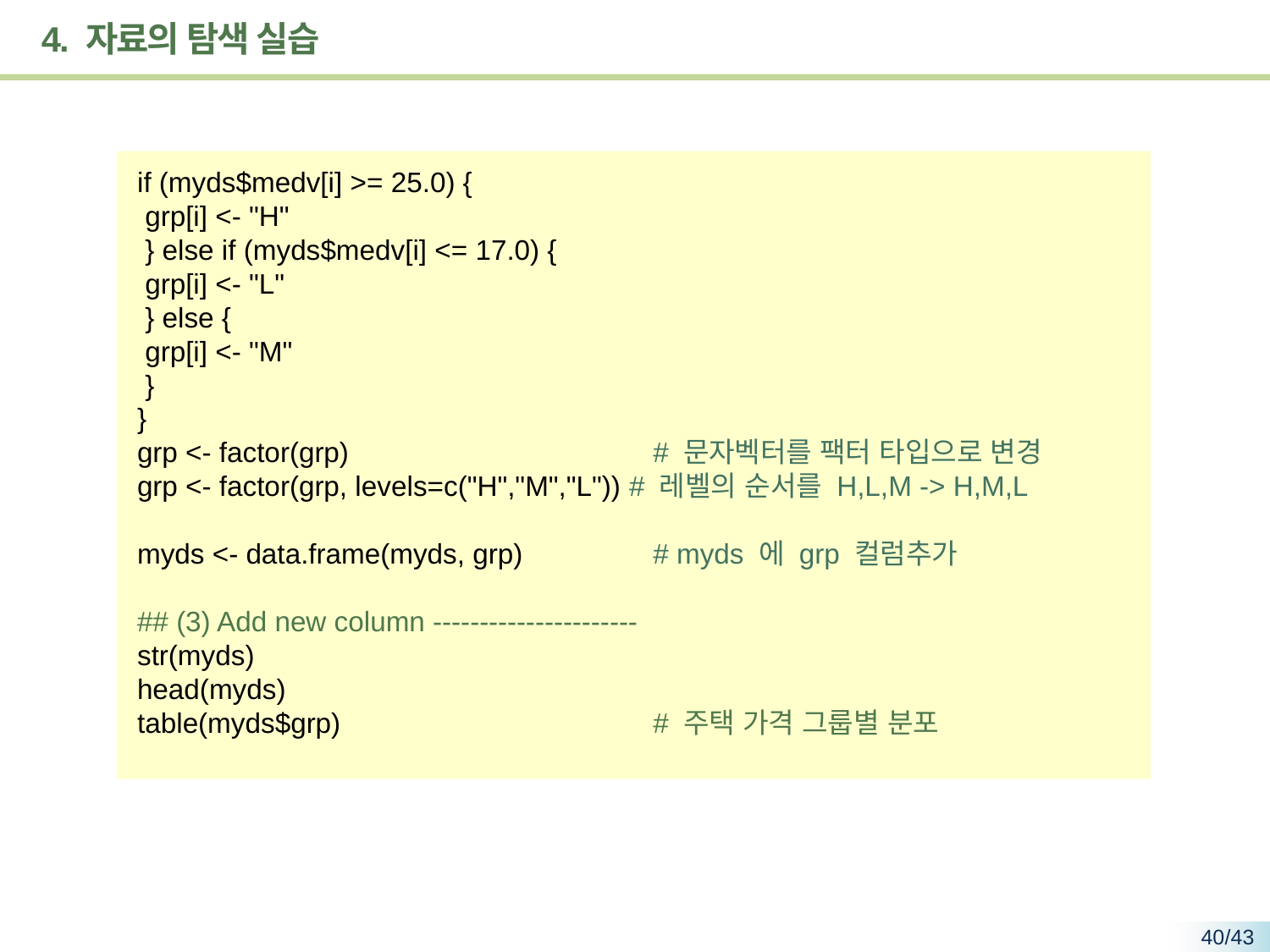

# 4. 자료의 탐색 실습

if (myds$medv[i] >= 25.0) {
 grp[i] <- "H"
 } else if (myds$medv[i] <= 17.0) {
 grp[i] <- "L"
 } else {
 grp[i] <- "M"
 }
}
grp <- factor(grp) 			 # 문자벡터를 팩터 타입으로 변경
grp <- factor(grp, levels=c("H","M","L")) # 레벨의 순서를 H,L,M -> H,M,L

myds <- data.frame(myds, grp) 	 # myds 에 grp 컬럼추가

## (3) Add new column ----------------------
str(myds)
head(myds)
table(myds$grp) 			 # 주택 가격 그룹별 분포